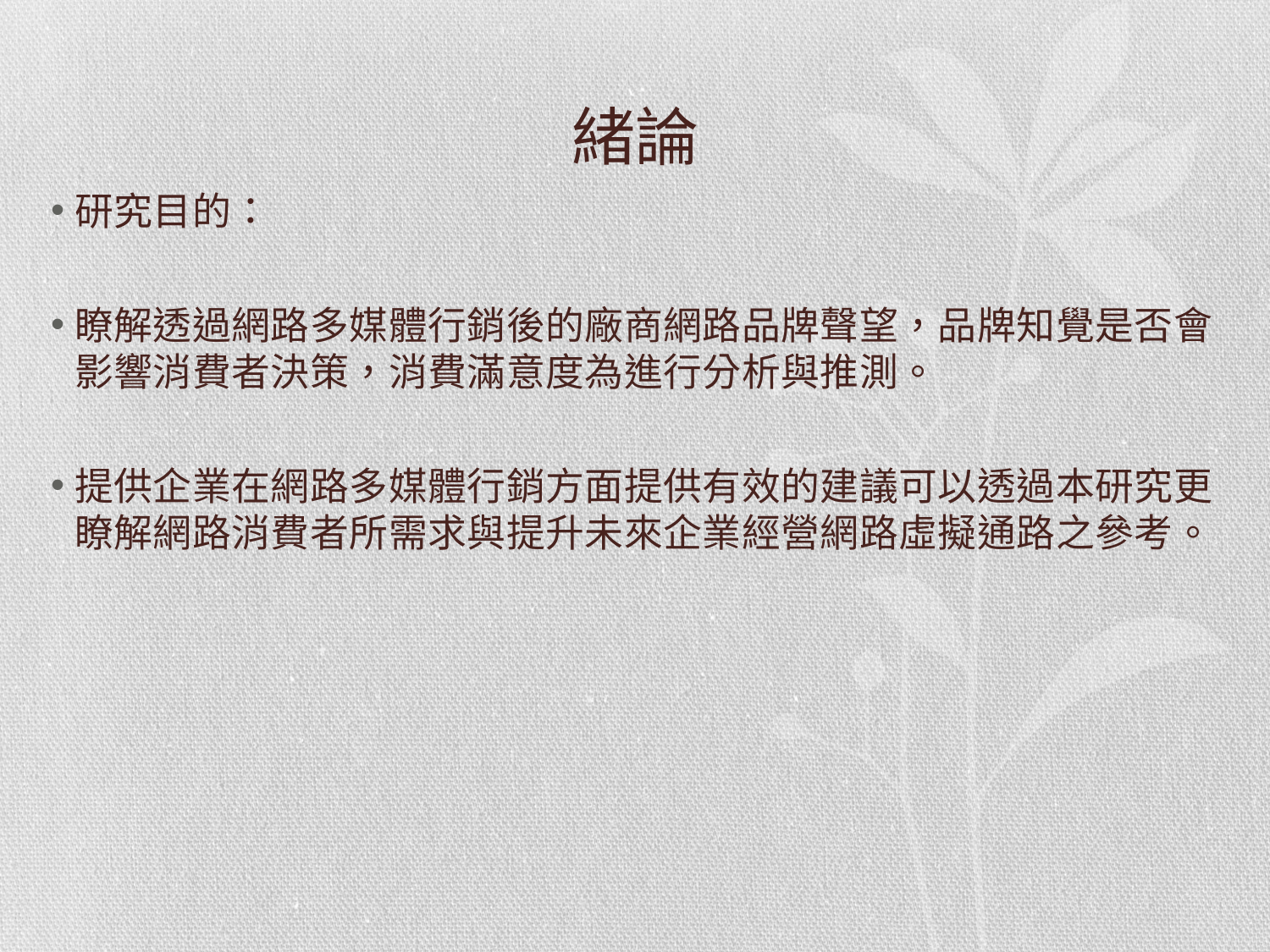

# 緒論
研究目的：

瞭解透過網路多媒體行銷後的廠商網路品牌聲望，品牌知覺是否會影響消費者決策，消費滿意度為進行分析與推測。

提供企業在網路多媒體行銷方面提供有效的建議可以透過本研究更瞭解網路消費者所需求與提升未來企業經營網路虛擬通路之參考。